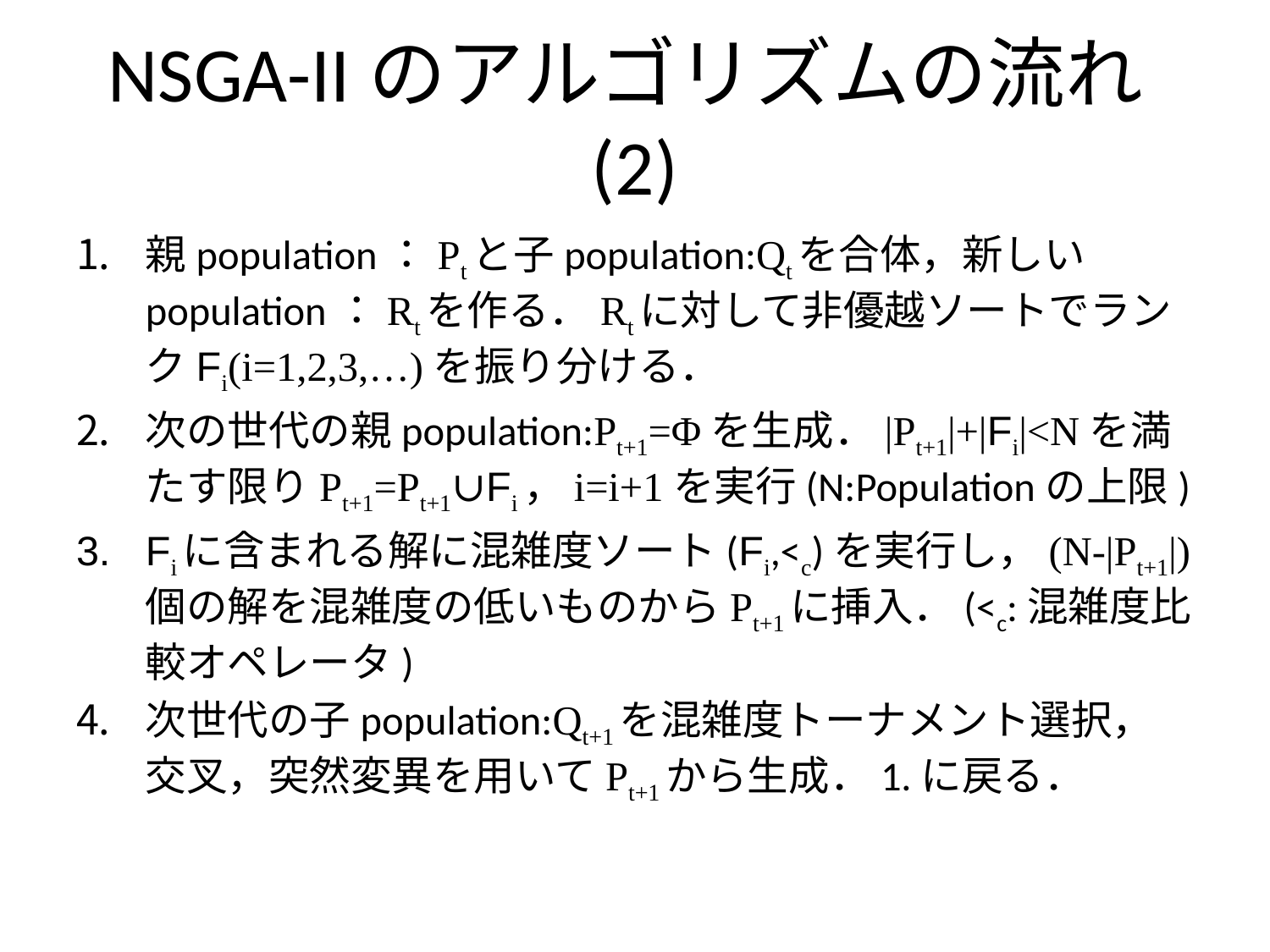

# NSGA-IIのアルゴリズムの流れ(2)
親population：Ptと子population:Qtを合体，新しいpopulation：Rtを作る．Rtに対して非優越ソートでランクFi(i=1,2,3,…)を振り分ける．
次の世代の親population:Pt+1=Φを生成．|Pt+1|+|Fi|<Nを満たす限りPt+1=Pt+1∪Fi，i=i+1を実行(N:Populationの上限)
Fiに含まれる解に混雑度ソート(Fi,<c)を実行し，(N-|Pt+1|)個の解を混雑度の低いものからPt+1に挿入．(<c:混雑度比較オペレータ)
次世代の子population:Qt+1を混雑度トーナメント選択，交叉，突然変異を用いてPt+1から生成．1.に戻る．